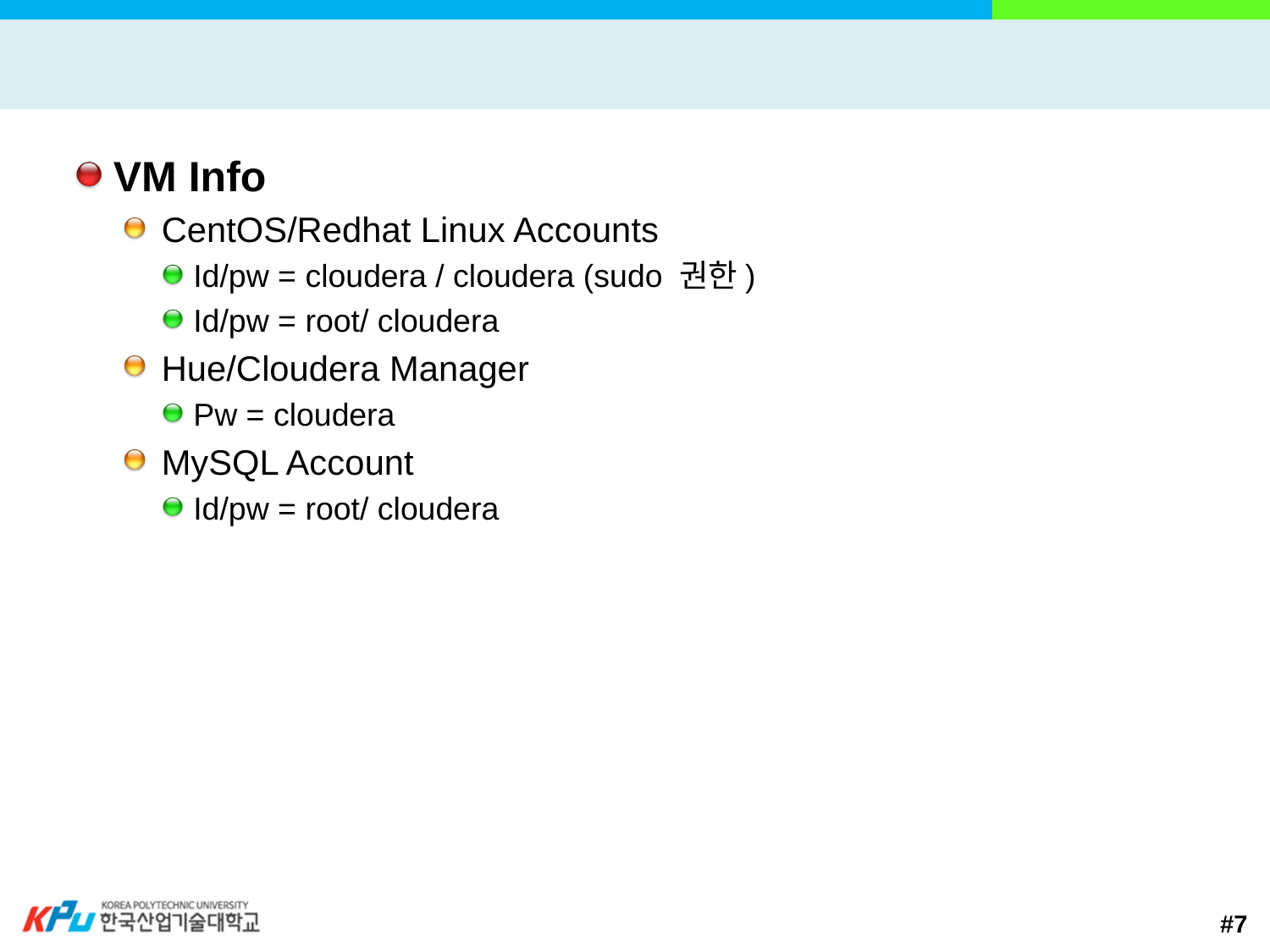

#
VM Info
CentOS/Redhat Linux Accounts
Id/pw = cloudera / cloudera (sudo 권한)
Id/pw = root/ cloudera
Hue/Cloudera Manager
Pw = cloudera
MySQL Account
Id/pw = root/ cloudera